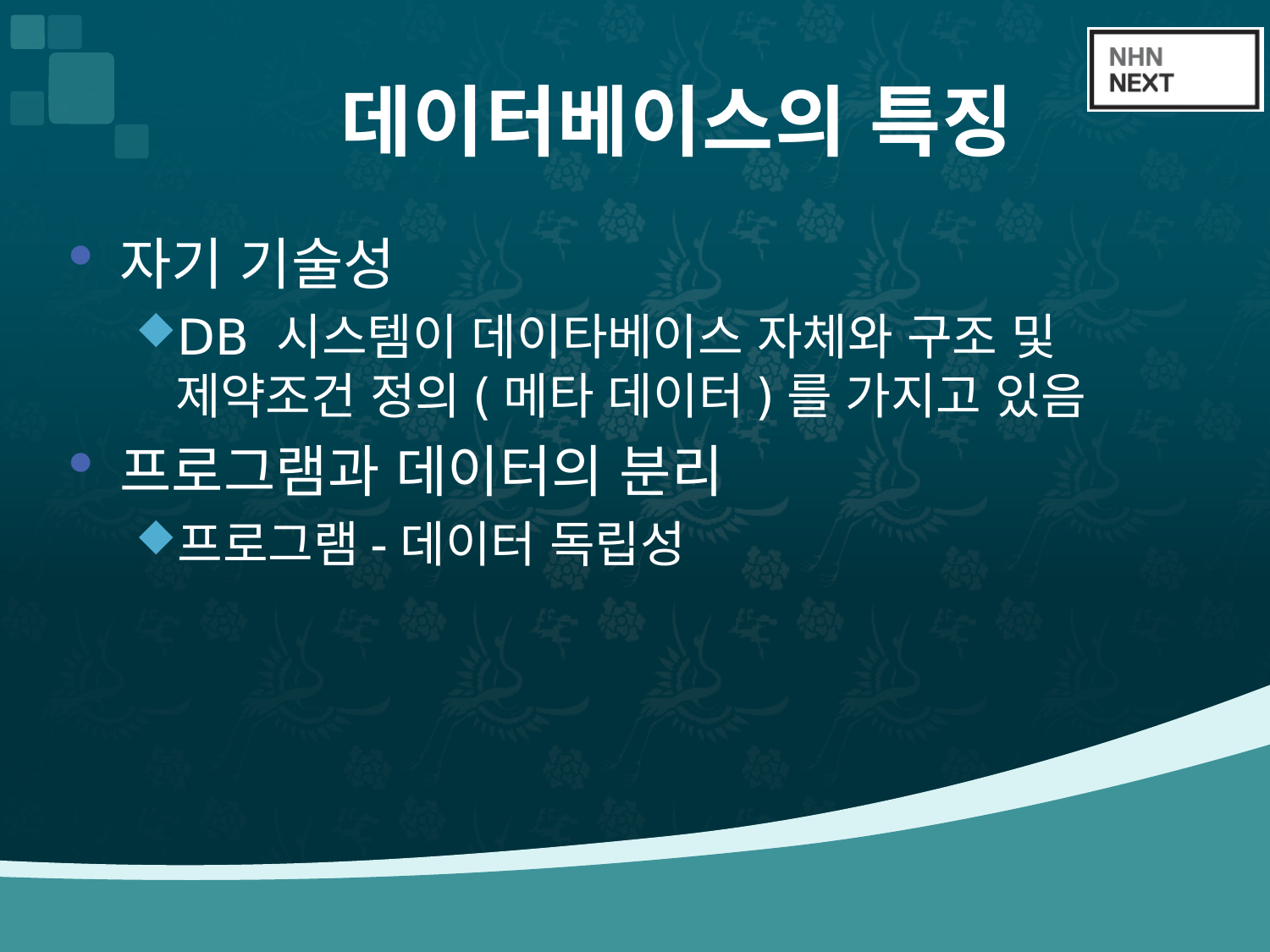

# 데이터베이스의 특징
자기 기술성
DB 시스템이 데이타베이스 자체와 구조 및
제약조건 정의(메타 데이터)를 가지고 있음
프로그램과 데이터의 분리
프로그램-데이터 독립성